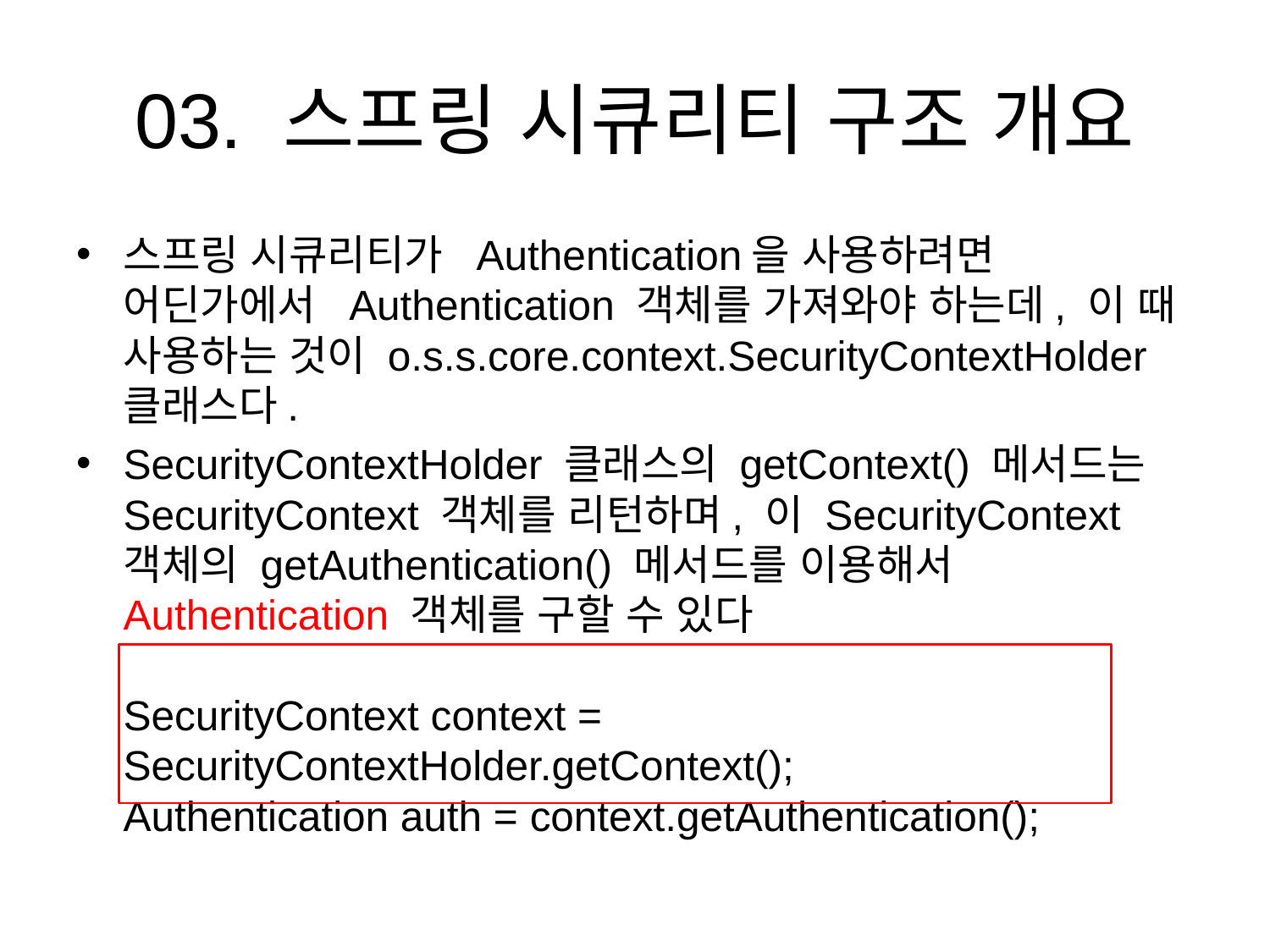

# 03. 스프링 시큐리티 구조 개요
스프링 시큐리티가  Authentication을 사용하려면 어딘가에서  Authentication 객체를 가져와야 하는데, 이 때 사용하는 것이 o.s.s.core.context.SecurityContextHolder 클래스다.
SecurityContextHolder 클래스의 getContext() 메서드는  SecurityContext 객체를 리턴하며, 이 SecurityContext 객체의 getAuthentication() 메서드를 이용해서 Authentication 객체를 구할 수 있다
SecurityContext context = SecurityContextHolder.getContext();
Authentication auth = context.getAuthentication();